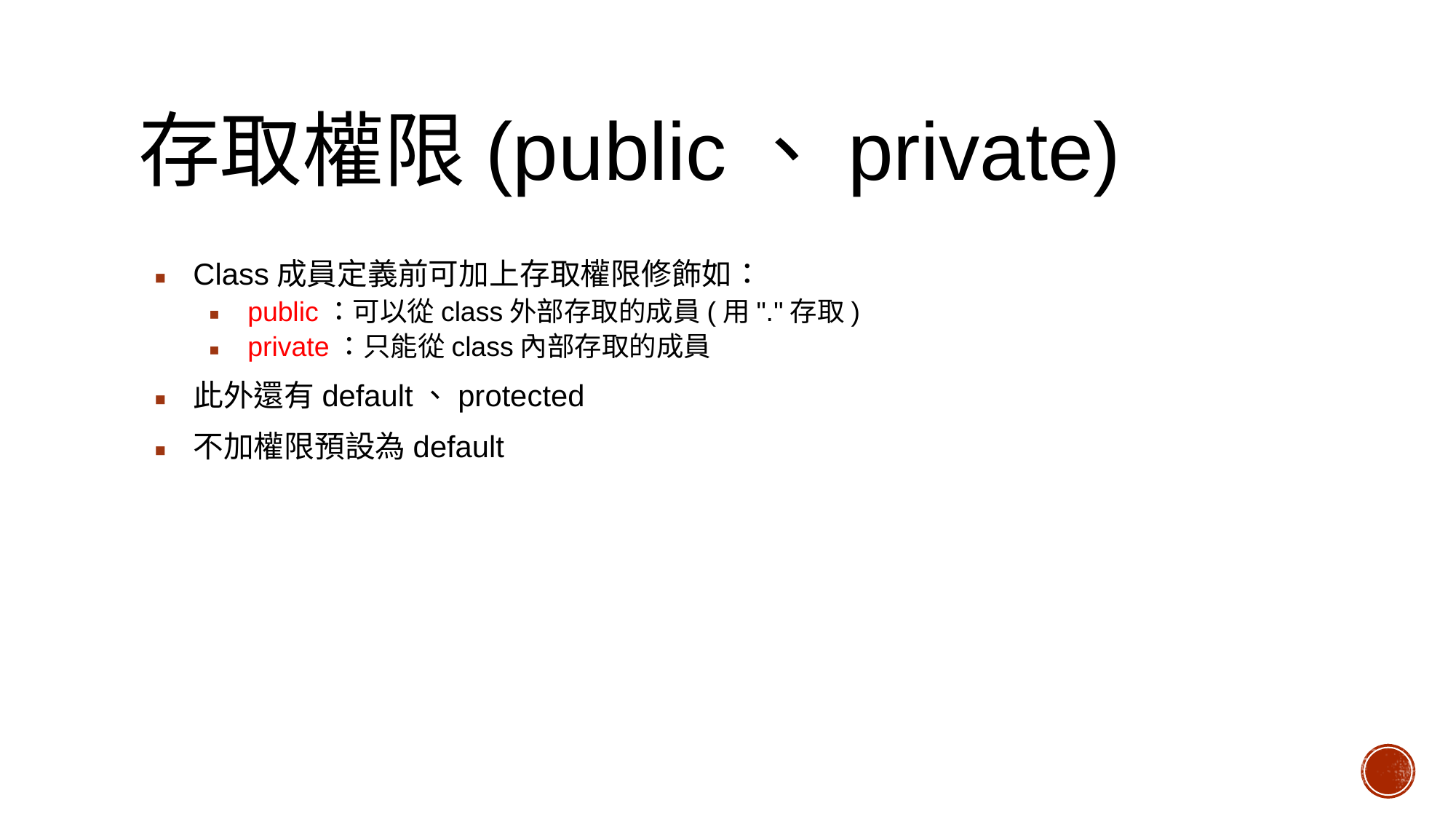

# 存取權限(public、private)
Class成員定義前可加上存取權限修飾如：
public：可以從class外部存取的成員(用"."存取)
private：只能從class內部存取的成員
此外還有default、protected
不加權限預設為default